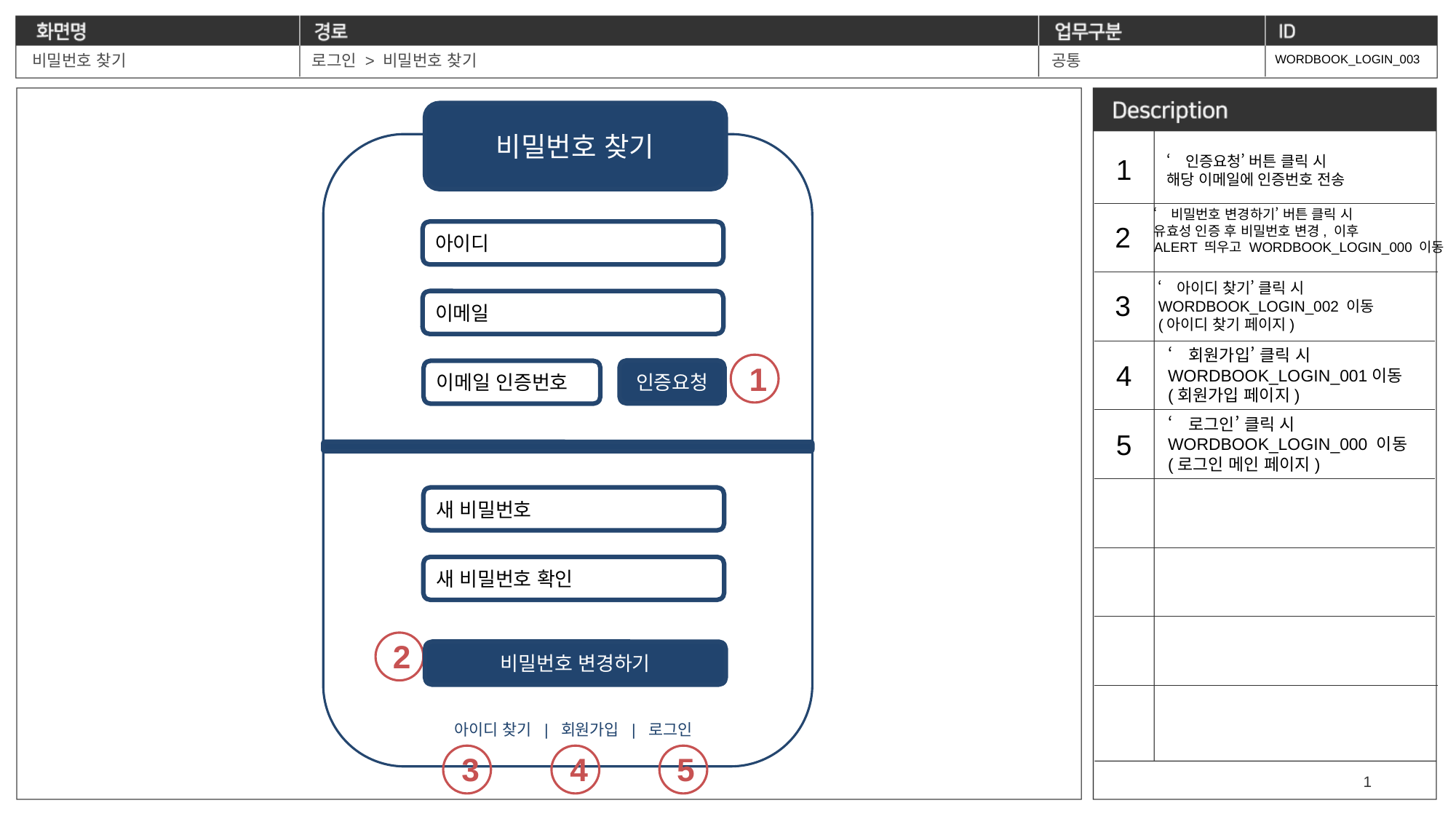

비밀번호 찾기
로그인 > 비밀번호 찾기
공통
WORDBOOK_LOGIN_003
비밀번호 찾기

1

‘인증요청’ 버튼 클릭 시
해당 이메일에 인증번호 전송
‘비밀번호 변경하기’ 버튼 클릭 시
유효성 인증 후 비밀번호 변경, 이후
ALERT 띄우고 WORDBOOK_LOGIN_000 이동
2

아이디
3

‘아이디 찾기’ 클릭 시
WORDBOOK_LOGIN_002 이동
(아이디 찾기 페이지)
이메일
4
‘회원가입’ 클릭 시
WORDBOOK_LOGIN_001이동
(회원가입 페이지)
1
인증요청
이메일 인증번호
5
‘로그인’ 클릭 시
WORDBOOK_LOGIN_000 이동
(로그인 메인 페이지)

새 비밀번호

새 비밀번호 확인

2
비밀번호 변경하기

아이디 찾기  |  회원가입  |  로그인
3
4
5
1